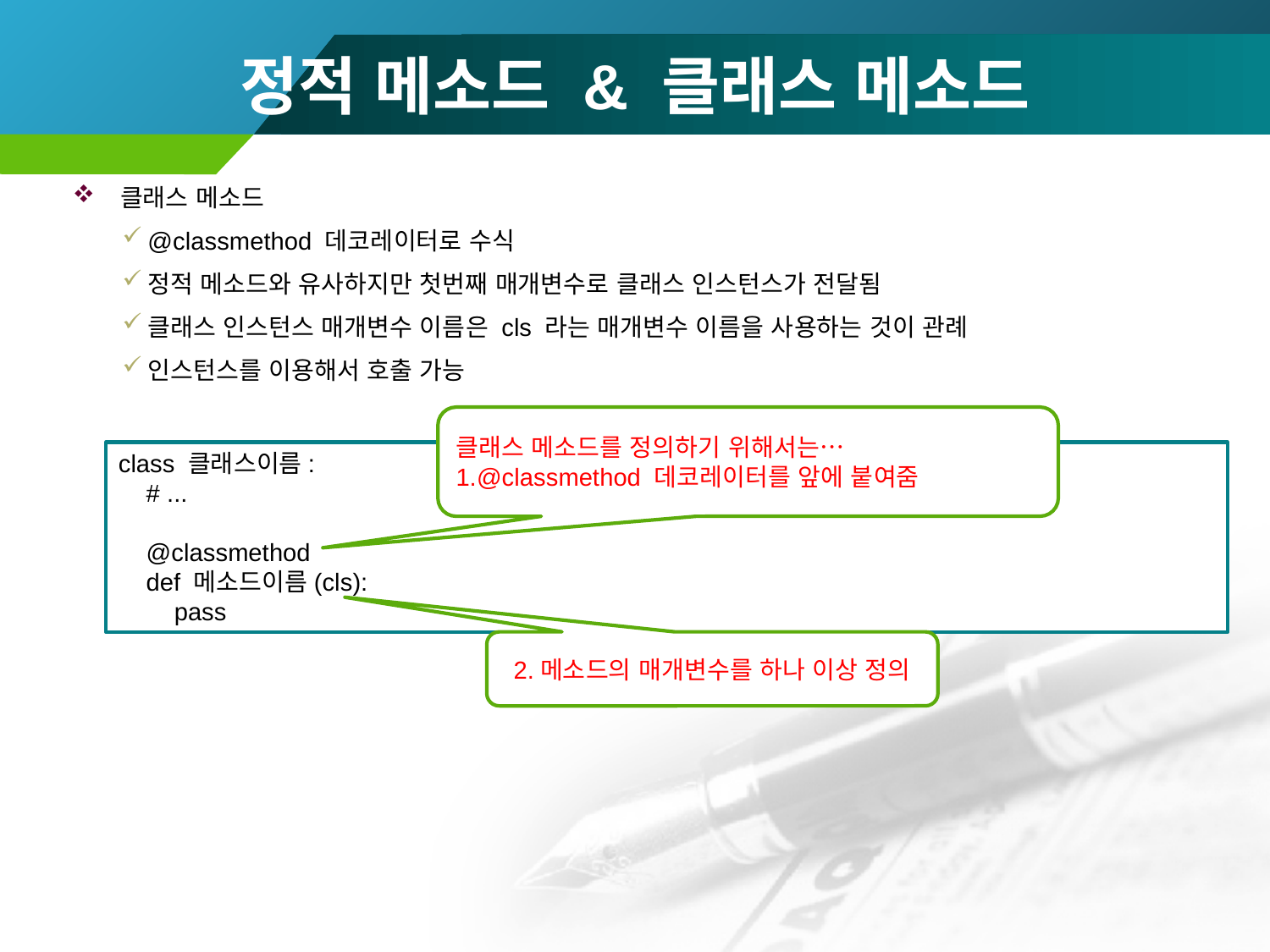

# 정적 메소드 & 클래스 메소드
클래스 메소드
@classmethod 데코레이터로 수식
정적 메소드와 유사하지만 첫번째 매개변수로 클래스 인스턴스가 전달됨
클래스 인스턴스 매개변수 이름은 cls 라는 매개변수 이름을 사용하는 것이 관례
인스턴스를 이용해서 호출 가능
클래스 메소드를 정의하기 위해서는…
1.@classmethod 데코레이터를 앞에 붙여줌
class 클래스이름:
    # ...

    @classmethod
    def 메소드이름(cls):
        pass
2.메소드의 매개변수를 하나 이상 정의